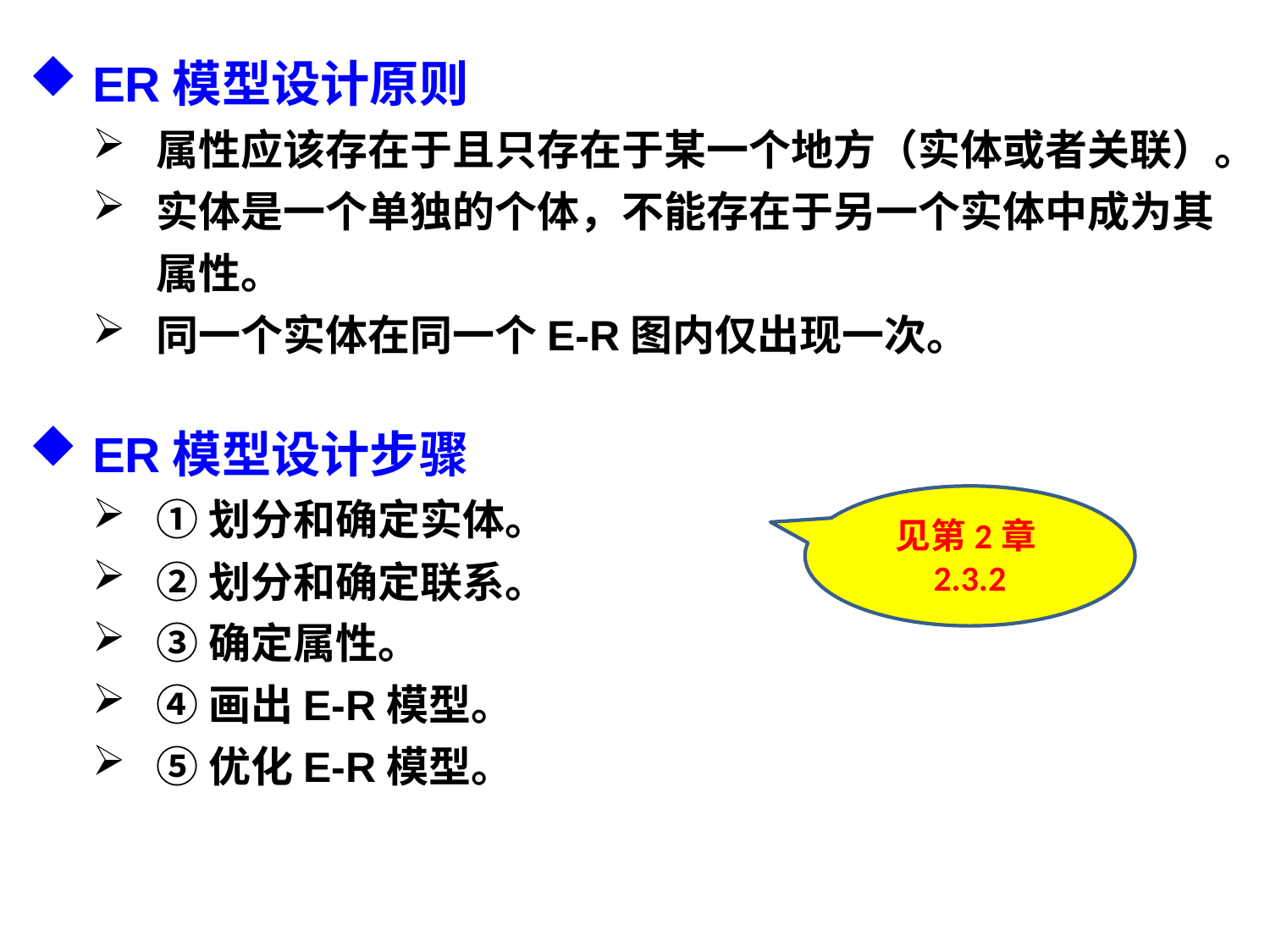

ER模型设计原则
属性应该存在于且只存在于某一个地方（实体或者关联）。
实体是一个单独的个体，不能存在于另一个实体中成为其属性。
同一个实体在同一个E-R图内仅出现一次。

ER模型设计步骤
①划分和确定实体。
②划分和确定联系。
③确定属性。
④画出E-R模型。
⑤优化E-R模型。

见第2章2.3.2